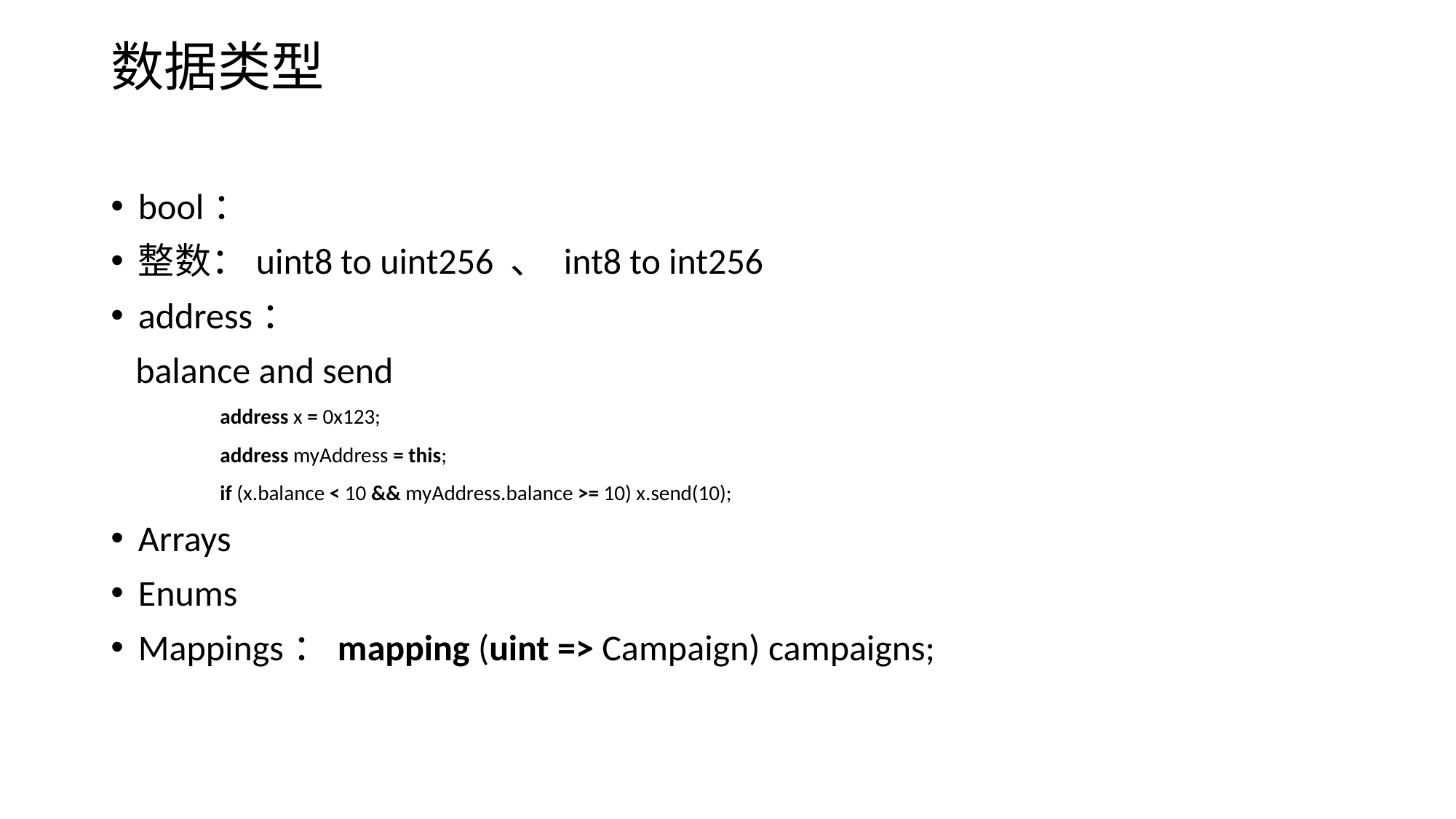

# 数据类型
bool：
整数：uint8 to uint256 、 int8 to int256
address：
   balance and send
     	address x = 0x123;
     	address myAddress = this;
     	if (x.balance < 10 && myAddress.balance >= 10) x.send(10);
Arrays
Enums
Mappings：mapping (uint => Campaign) campaigns;